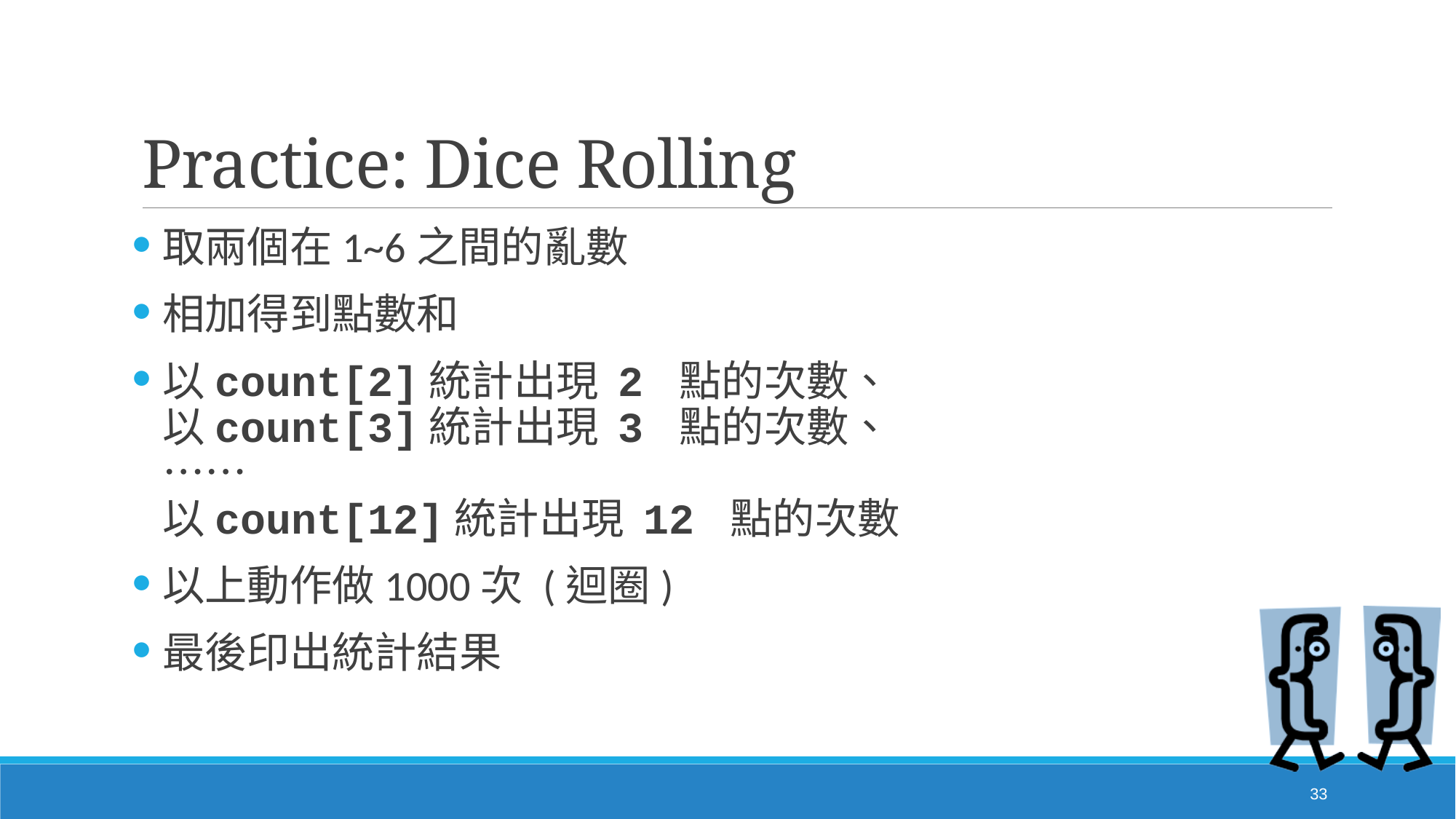

# Practice: Dice Rolling
取兩個在1~6之間的亂數
相加得到點數和
以count[2]統計出現 2 點的次數、
以count[3]統計出現 3 點的次數、
……
以count[12]統計出現 12 點的次數
以上動作做1000次 (迴圈)
最後印出統計結果
33